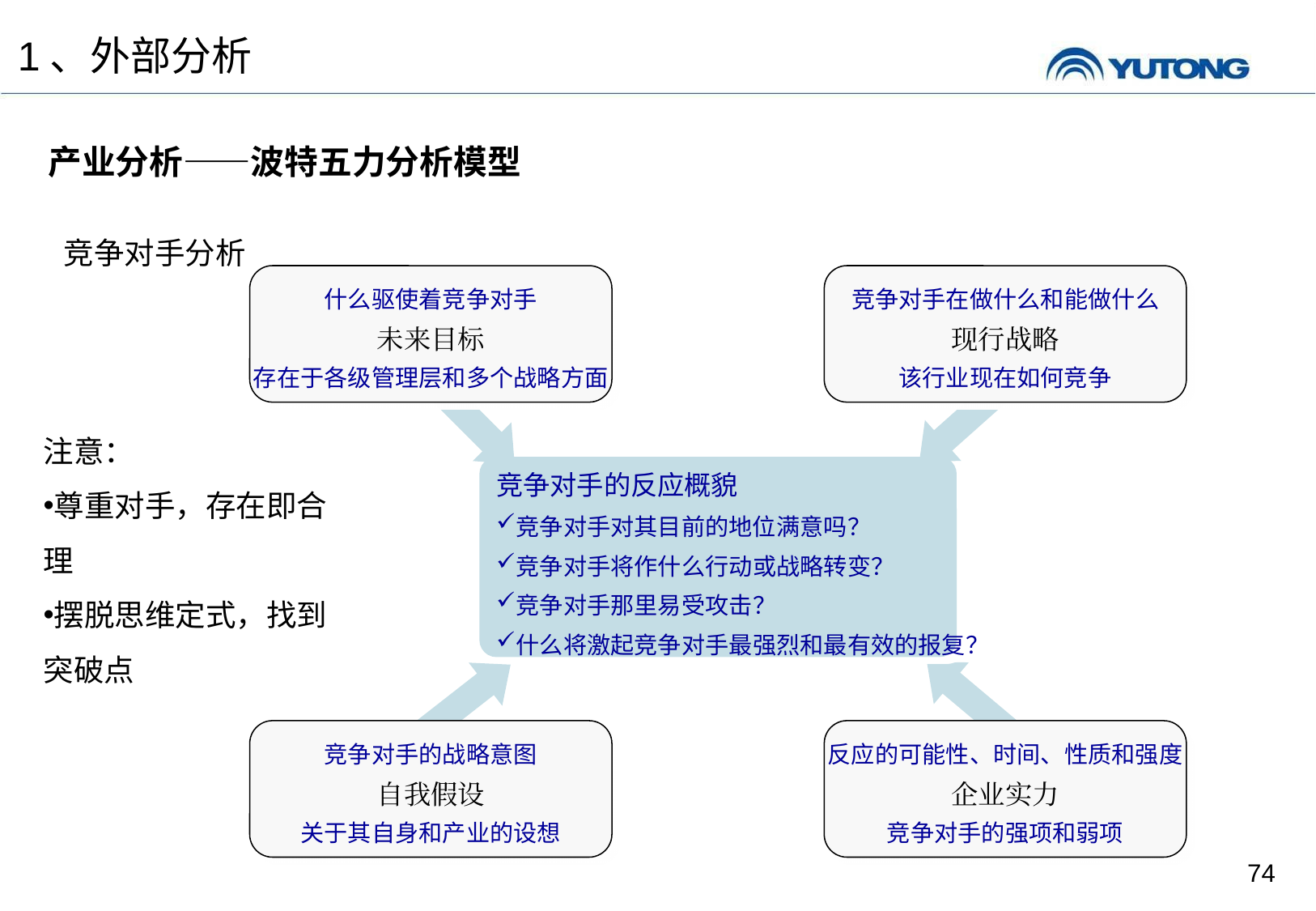

1、外部分析
产业分析——波特五力分析模型
竞争对手分析
什么驱使着竞争对手
未来目标
存在于各级管理层和多个战略方面
竞争对手在做什么和能做什么
现行战略
该行业现在如何竞争

竞争对手的反应概貌
竞争对手对其目前的地位满意吗？
竞争对手将作什么行动或战略转变？
竞争对手那里易受攻击？
什么将激起竞争对手最强烈和最有效的报复？

竞争对手的战略意图
自我假设
关于其自身和产业的设想
反应的可能性、时间、性质和强度
企业实力
竞争对手的强项和弱项
注意：
尊重对手，存在即合理
摆脱思维定式，找到突破点
74